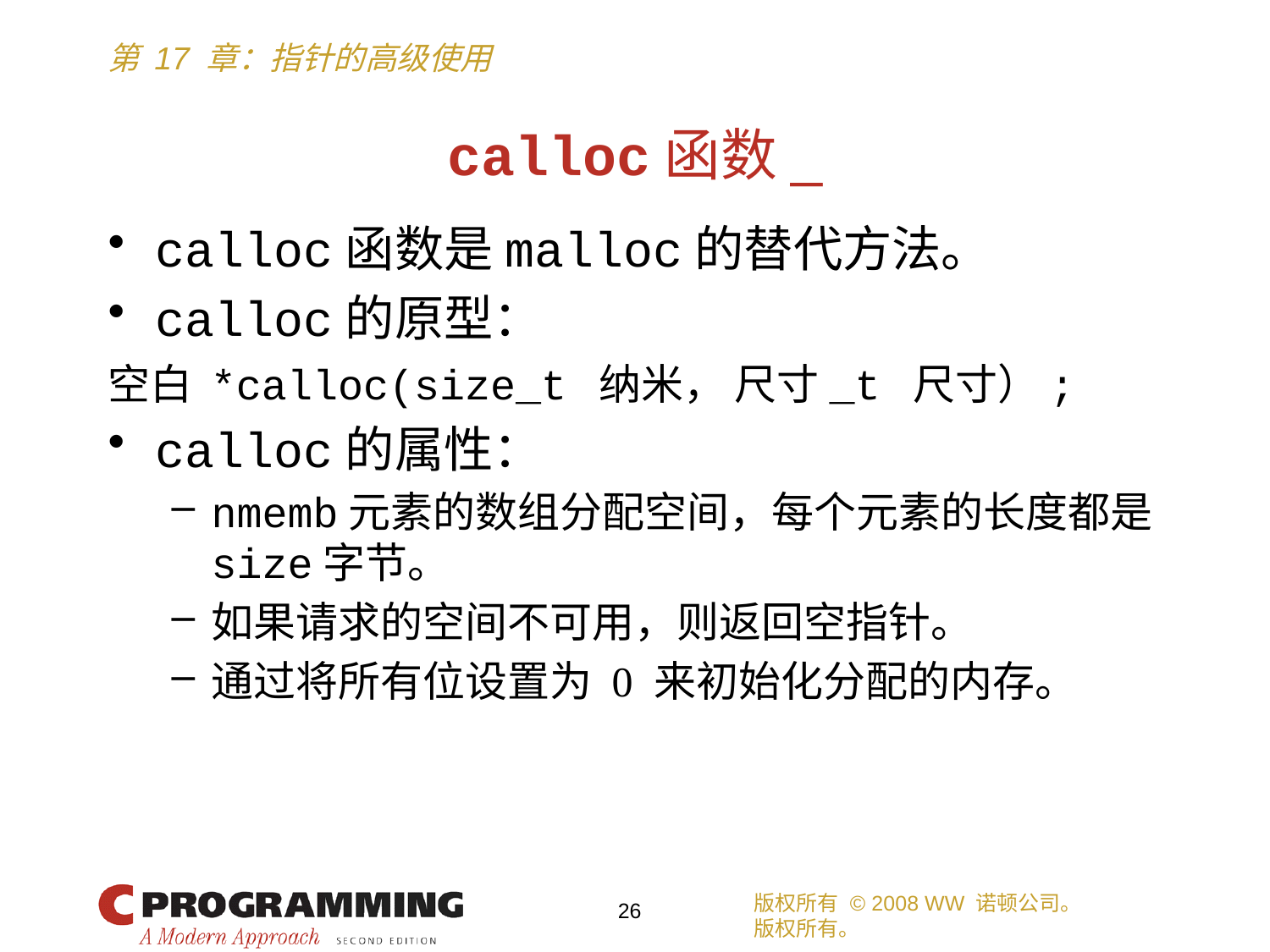

# calloc函数_
calloc函数是malloc的替代方法。
calloc的原型：
空白 *calloc(size_t 纳米， 尺寸_t 尺寸）;
calloc的属性：
nmemb元素的数组分配空间，每个元素的长度都是size字节。
如果请求的空间不可用，则返回空指针。
通过将所有位设置为 0 来初始化分配的内存。
版权所有 © 2008 WW 诺顿公司。
版权所有。
26